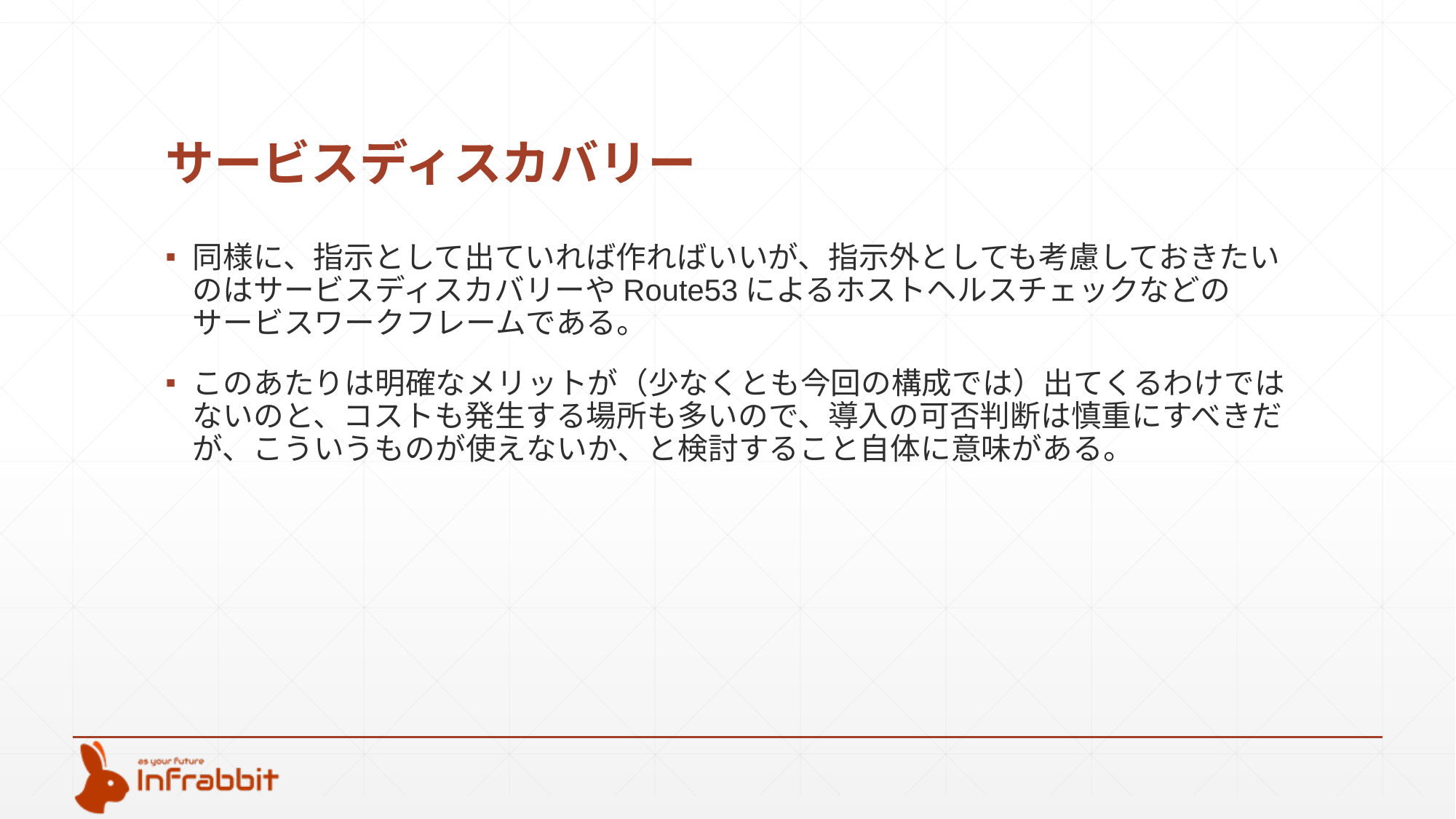

# サービスディスカバリー
同様に、指示として出ていれば作ればいいが、指示外としても考慮しておきたいのはサービスディスカバリーやRoute53によるホストヘルスチェックなどのサービスワークフレームである。
このあたりは明確なメリットが（少なくとも今回の構成では）出てくるわけではないのと、コストも発生する場所も多いので、導入の可否判断は慎重にすべきだが、こういうものが使えないか、と検討すること自体に意味がある。